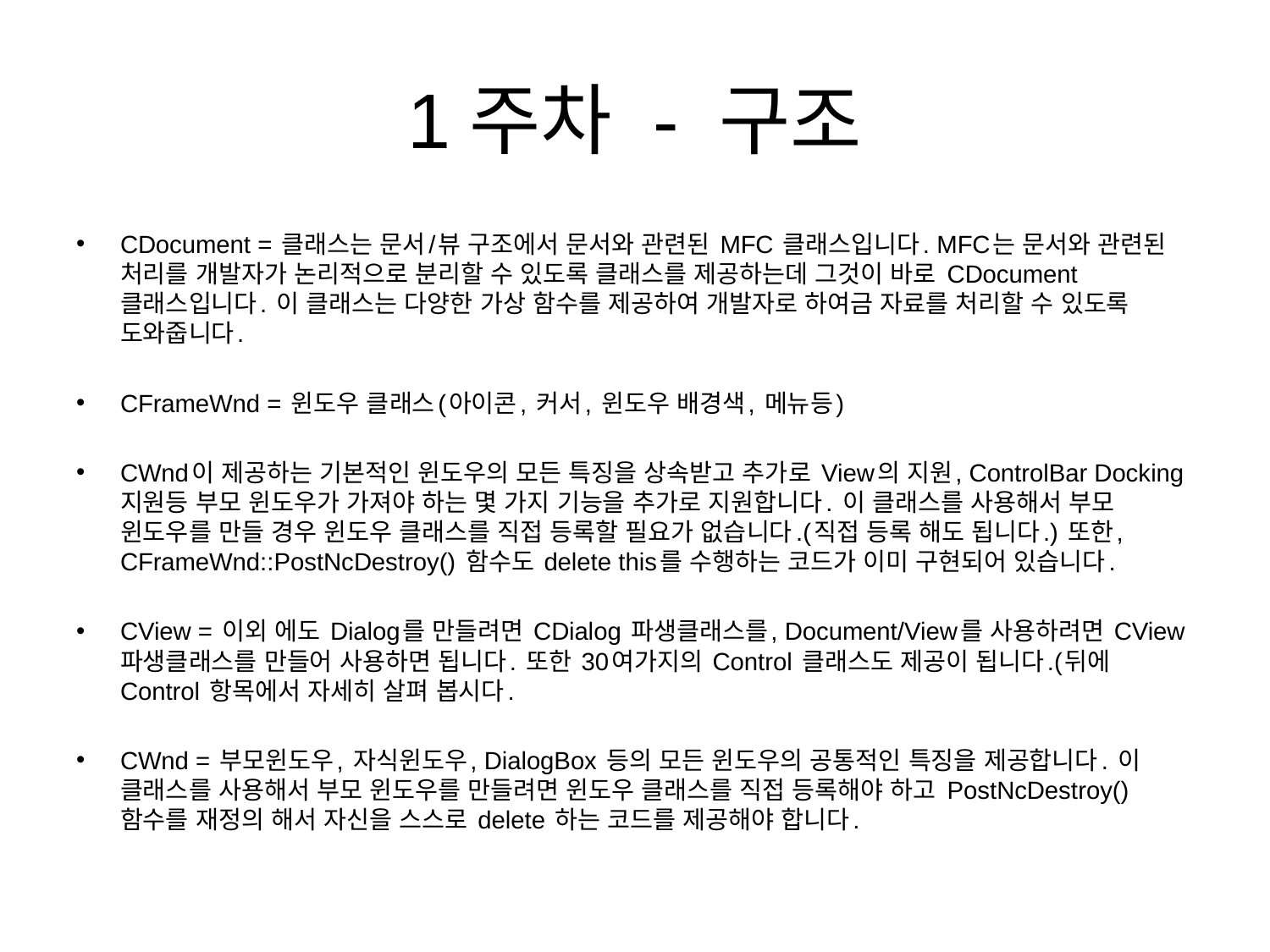

# 1주차 - 구조
CDocument = 클래스는 문서/뷰 구조에서 문서와 관련된 MFC 클래스입니다. MFC는 문서와 관련된 처리를 개발자가 논리적으로 분리할 수 있도록 클래스를 제공하는데 그것이 바로 CDocument 클래스입니다. 이 클래스는 다양한 가상 함수를 제공하여 개발자로 하여금 자료를 처리할 수 있도록 도와줍니다.

CFrameWnd = 윈도우 클래스(아이콘, 커서, 윈도우 배경색, 메뉴등)

CWnd이 제공하는 기본적인 윈도우의 모든 특징을 상속받고 추가로 View의 지원, ControlBar Docking 지원등 부모 윈도우가 가져야 하는 몇 가지 기능을 추가로 지원합니다. 이 클래스를 사용해서 부모 윈도우를 만들 경우 윈도우 클래스를 직접 등록할 필요가 없습니다.(직접 등록 해도 됩니다.) 또한, CFrameWnd::PostNcDestroy() 함수도 delete this를 수행하는 코드가 이미 구현되어 있습니다.

CView = 이외 에도 Dialog를 만들려면 CDialog 파생클래스를, Document/View를 사용하려면 CView 파생클래스를 만들어 사용하면 됩니다. 또한 30여가지의 Control 클래스도 제공이 됩니다.(뒤에 Control 항목에서 자세히 살펴 봅시다.

CWnd = 부모윈도우, 자식윈도우, DialogBox 등의 모든 윈도우의 공통적인 특징을 제공합니다. 이 클래스를 사용해서 부모 윈도우를 만들려면 윈도우 클래스를 직접 등록해야 하고 PostNcDestroy()함수를 재정의 해서 자신을 스스로 delete 하는 코드를 제공해야 합니다.